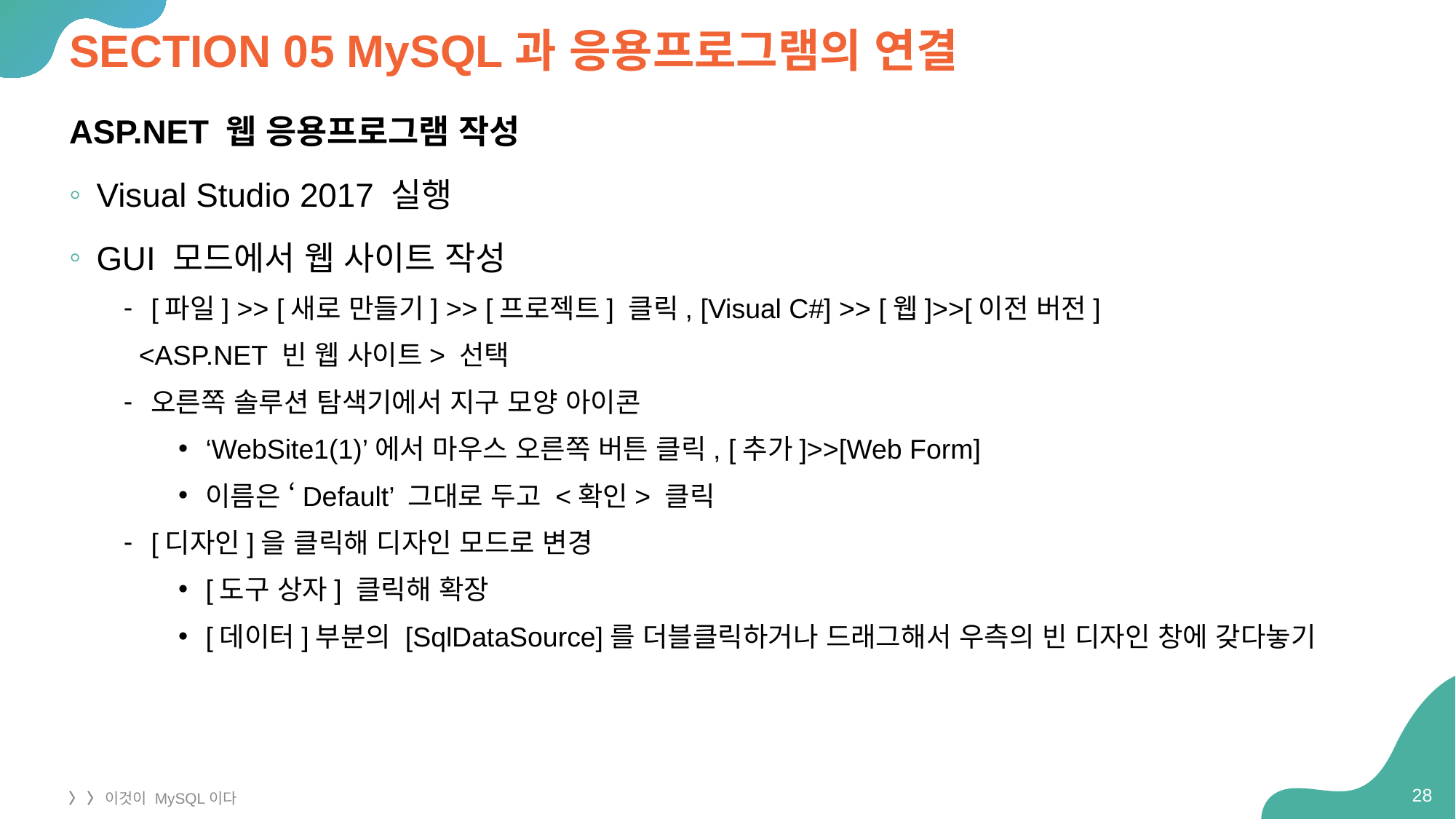

# SECTION 05 MySQL과 응용프로그램의 연결
ASP.NET 웹 응용프로그램 작성
Visual Studio 2017 실행
GUI 모드에서 웹 사이트 작성
[파일] >> [새로 만들기] >> [프로젝트] 클릭, [Visual C#] >> [웹]>>[이전 버전]
  <ASP.NET 빈 웹 사이트> 선택
오른쪽 솔루션 탐색기에서 지구 모양 아이콘
‘WebSite1(1)’에서 마우스 오른쪽 버튼 클릭, [추가]>>[Web Form]
이름은 ‘Default’ 그대로 두고 <확인> 클릭
[디자인]을 클릭해 디자인 모드로 변경
[도구 상자] 클릭해 확장
[데이터]부분의 [SqlDataSource]를 더블클릭하거나 드래그해서 우측의 빈 디자인 창에 갖다놓기

28
〉 〉 이것이 MySQL이다